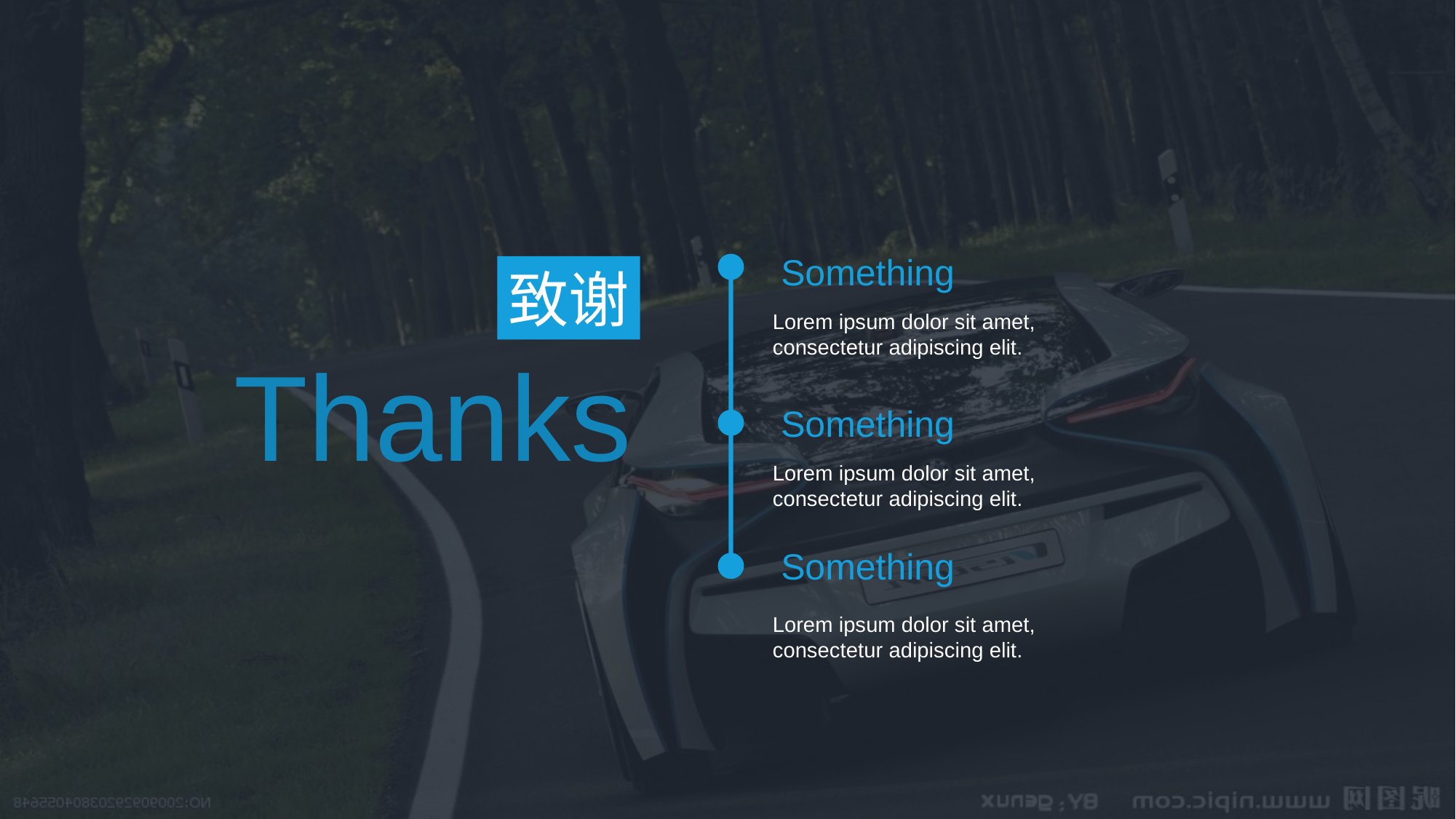

Something
致谢

Lorem ipsum dolor sit amet, consectetur adipiscing elit.
Thanks
Something
Lorem ipsum dolor sit amet, consectetur adipiscing elit.
Something
Lorem ipsum dolor sit amet, consectetur adipiscing elit.